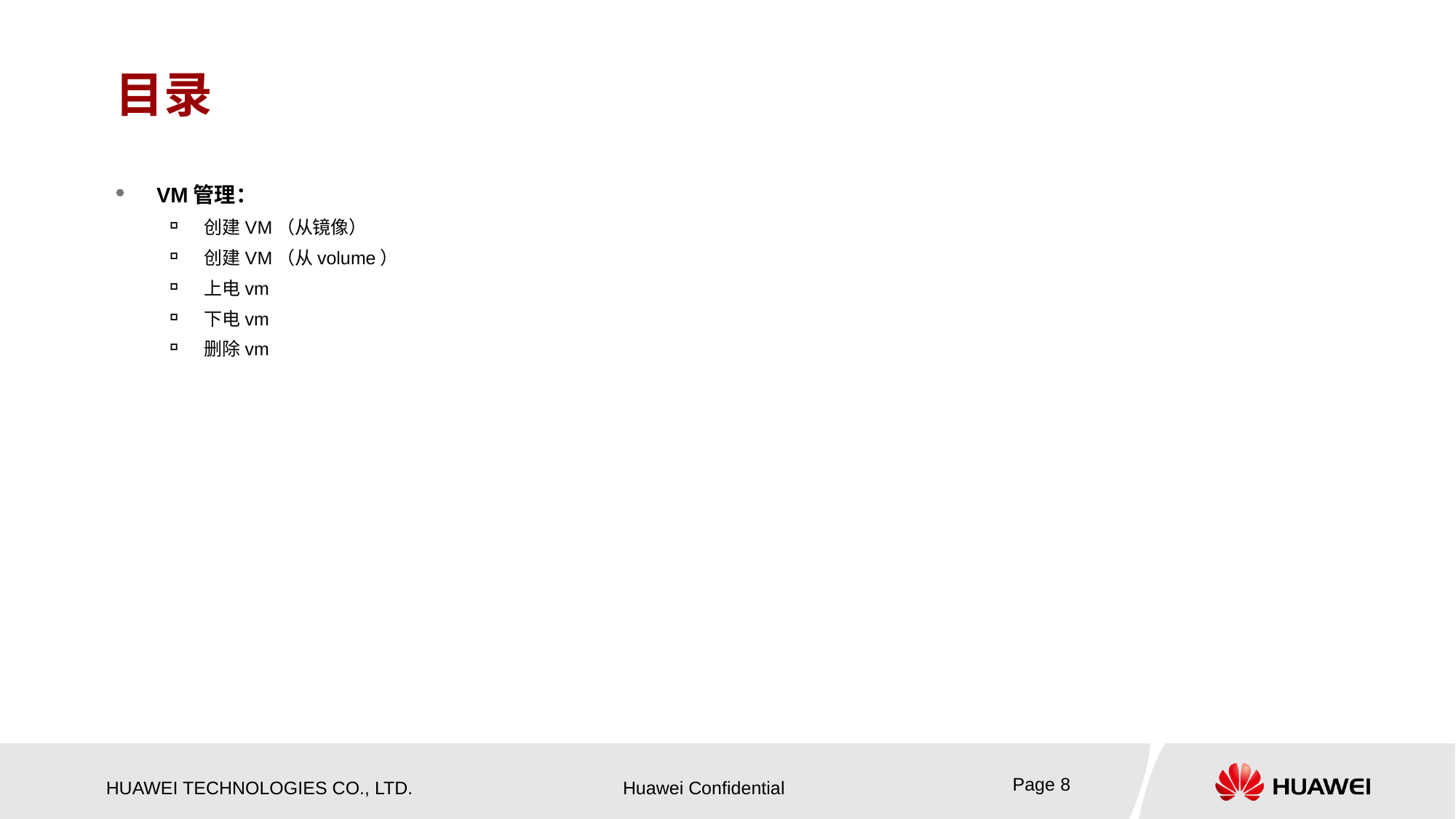

# 目录
VM管理：
创建VM（从镜像）
创建VM（从volume）
上电vm
下电vm
删除vm